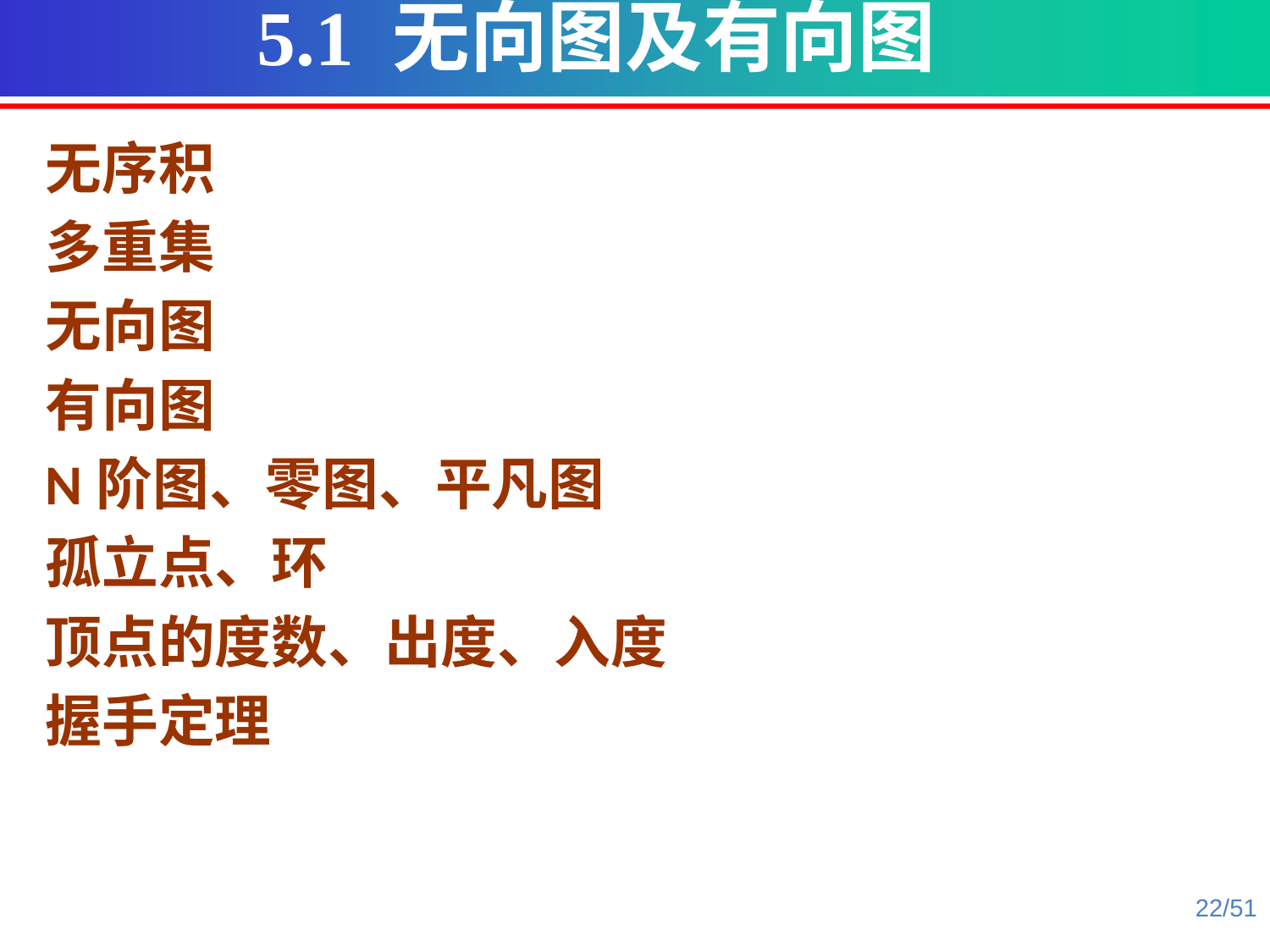

5.1 无向图及有向图
无序积
多重集
无向图
有向图
N阶图、零图、平凡图
孤立点、环
顶点的度数、出度、入度
握手定理

22/51